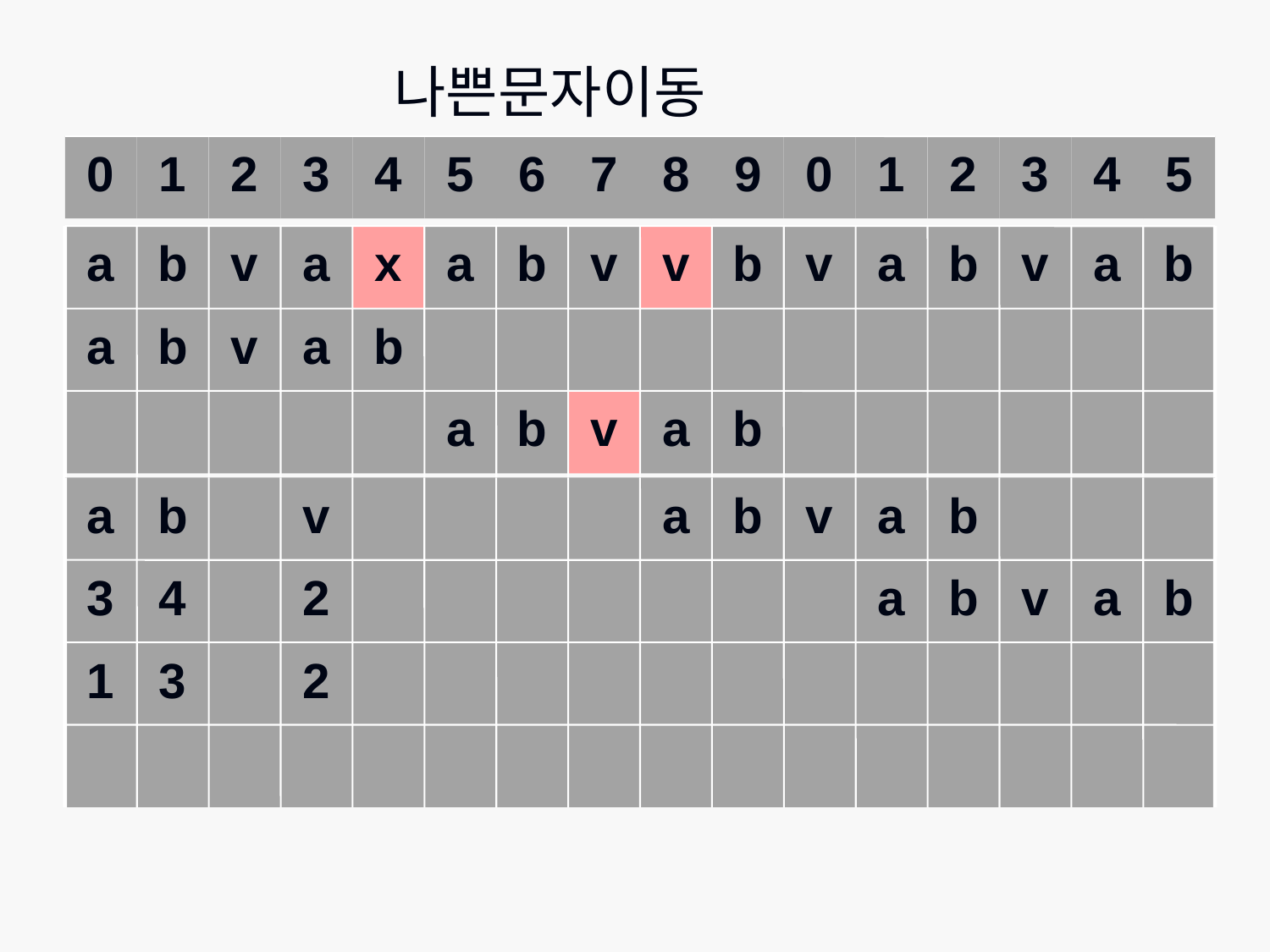

# 나쁜문자이동
0

1
2
3
4
5
6
7
8
9
0
1
2
3
4
5
a

b

v

a

x

a

b

v

v

b

v

a

b

v

a

b

a

b
v
a
b

a
b
v
a
b

a

b

v

a

b

v

a

b

3

4

2

a
b
v
a
b
1

3

2